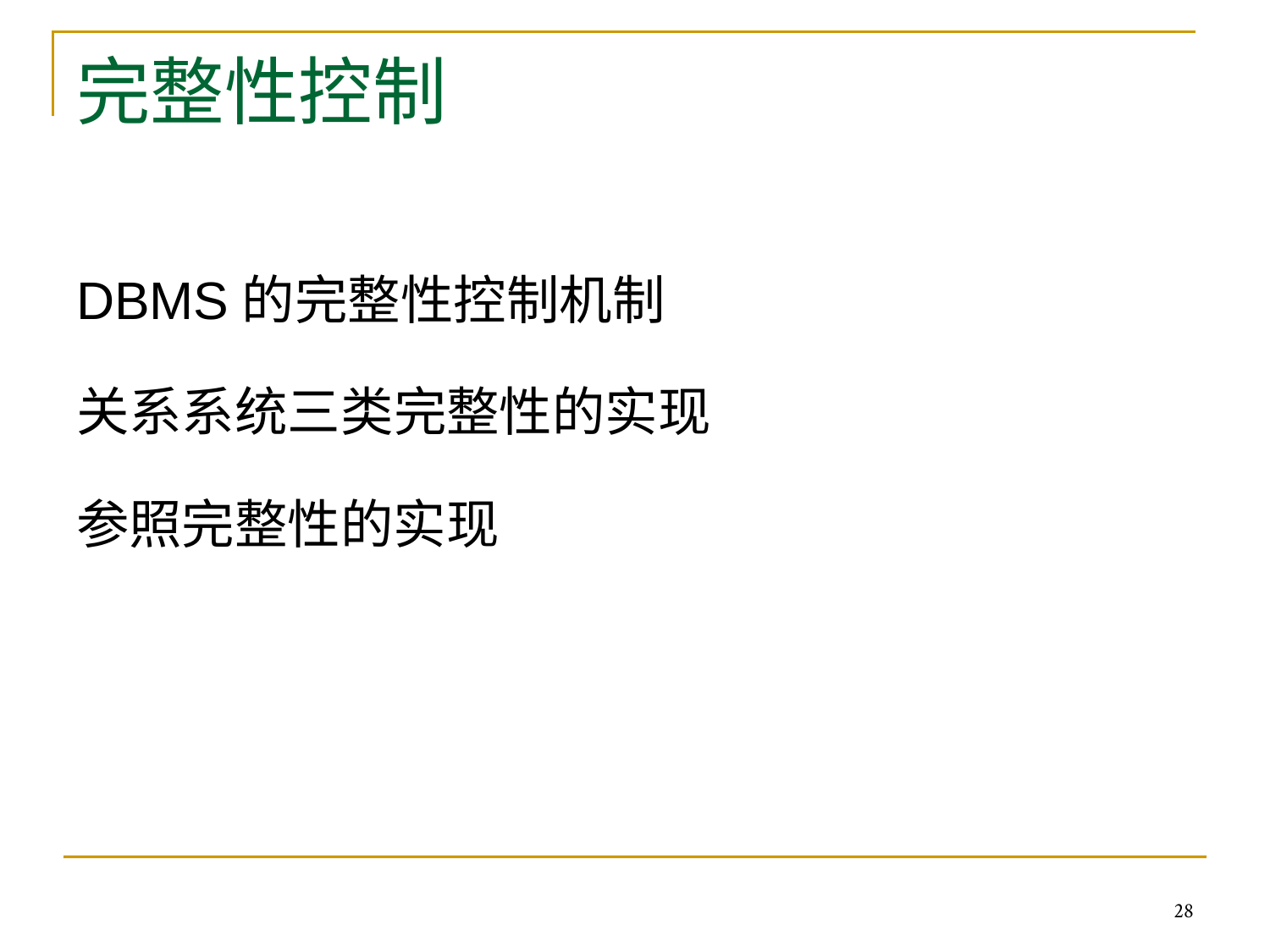

# 完整性控制
DBMS的完整性控制机制
关系系统三类完整性的实现
参照完整性的实现
28